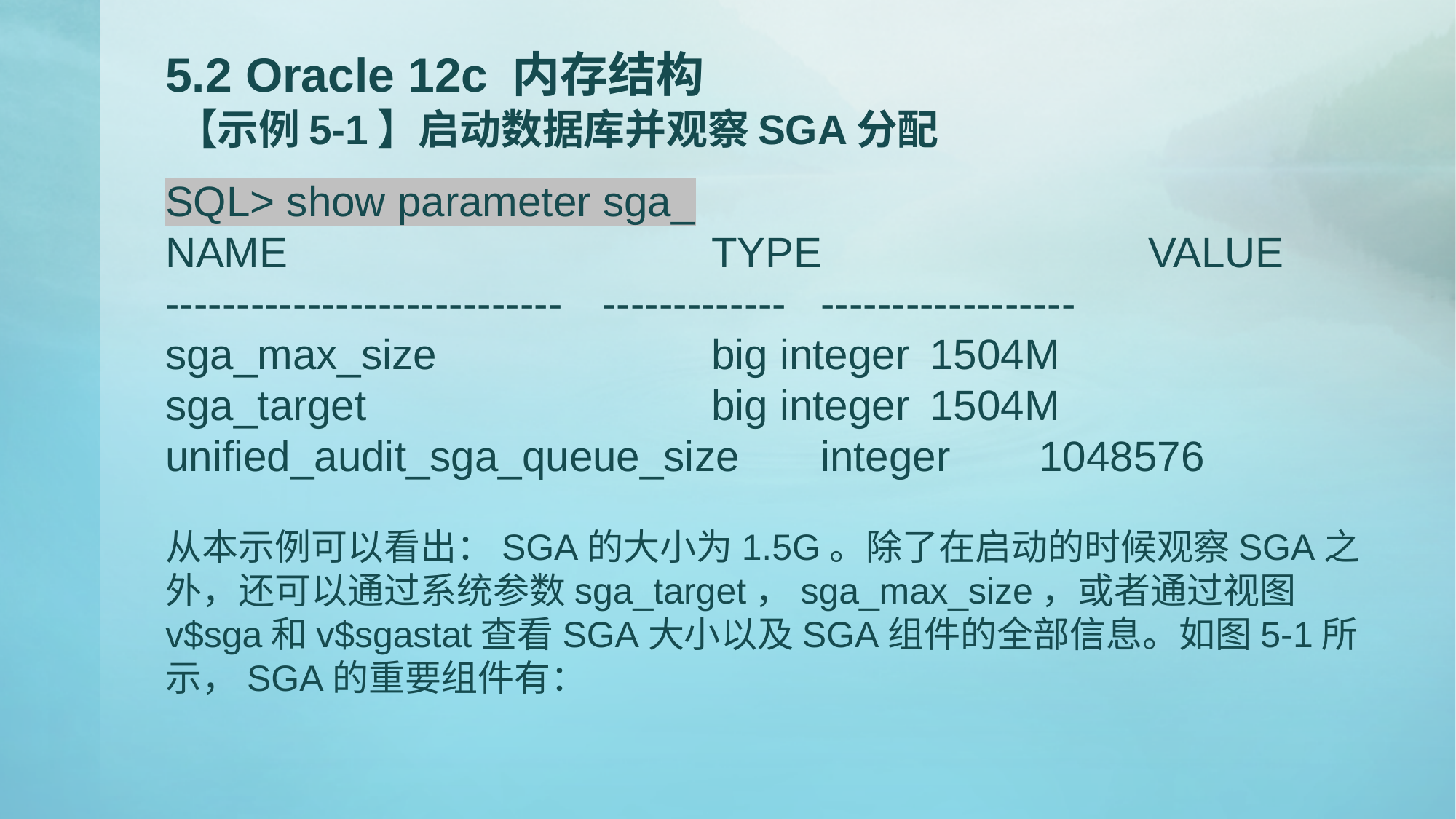

# 5.2 Oracle 12c 内存结构 【示例5-1】启动数据库并观察SGA分配
SQL> show parameter sga_
NAME				TYPE			VALUE
----------------------------	-------------	------------------
sga_max_size			big integer	1504M
sga_target				big integer	1504M
unified_audit_sga_queue_size	integer	1048576

从本示例可以看出：SGA的大小为1.5G。除了在启动的时候观察SGA之外，还可以通过系统参数sga_target，sga_max_size，或者通过视图v$sga和v$sgastat查看SGA大小以及SGA组件的全部信息。如图5-1所示，SGA的重要组件有：